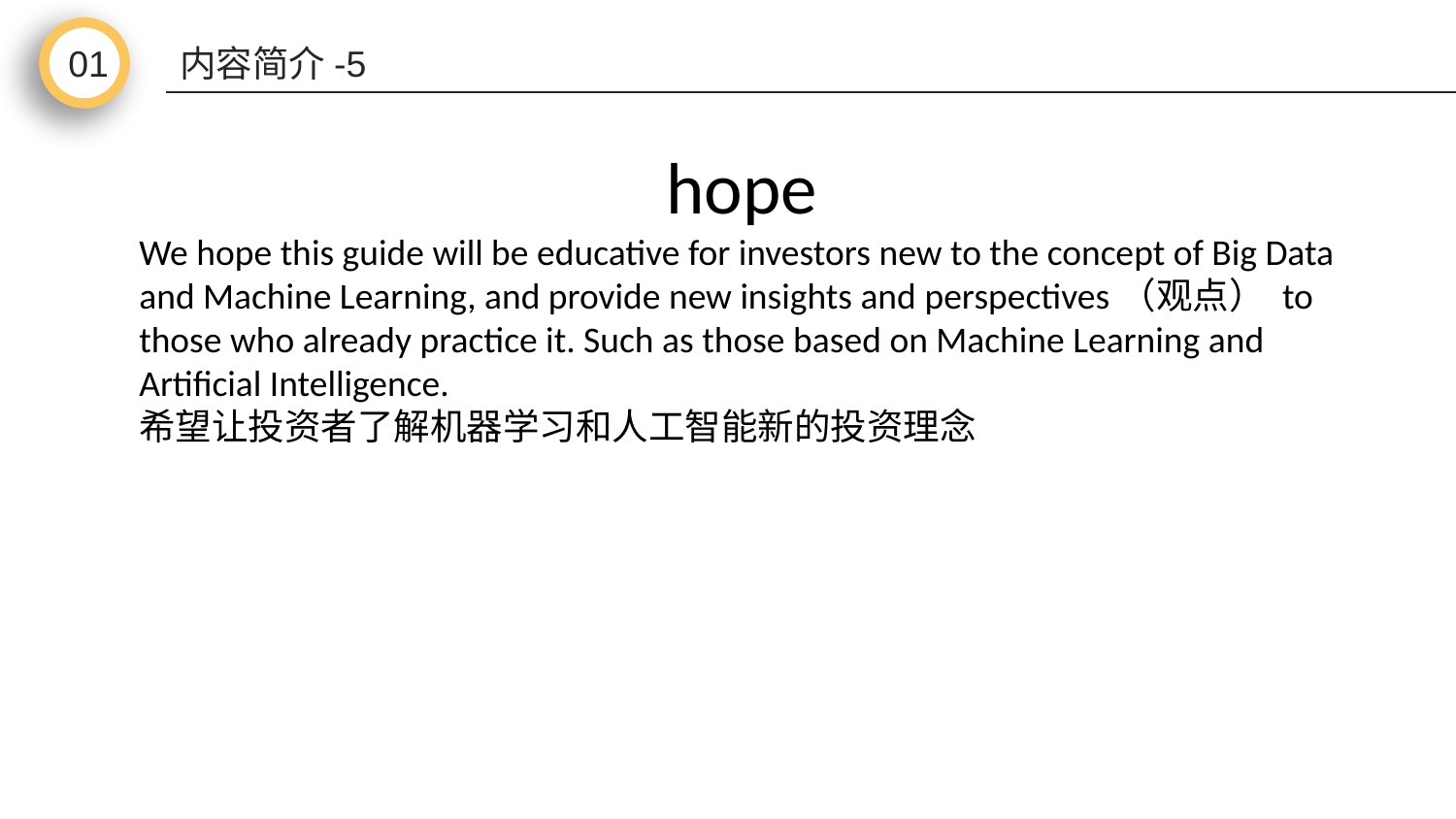

01
内容简介-5
hope
We hope this guide will be educative for investors new to the concept of Big Data and Machine Learning, and provide new insights and perspectives（观点） to those who already practice it. Such as those based on Machine Learning and Artificial Intelligence.
希望让投资者了解机器学习和人工智能新的投资理念